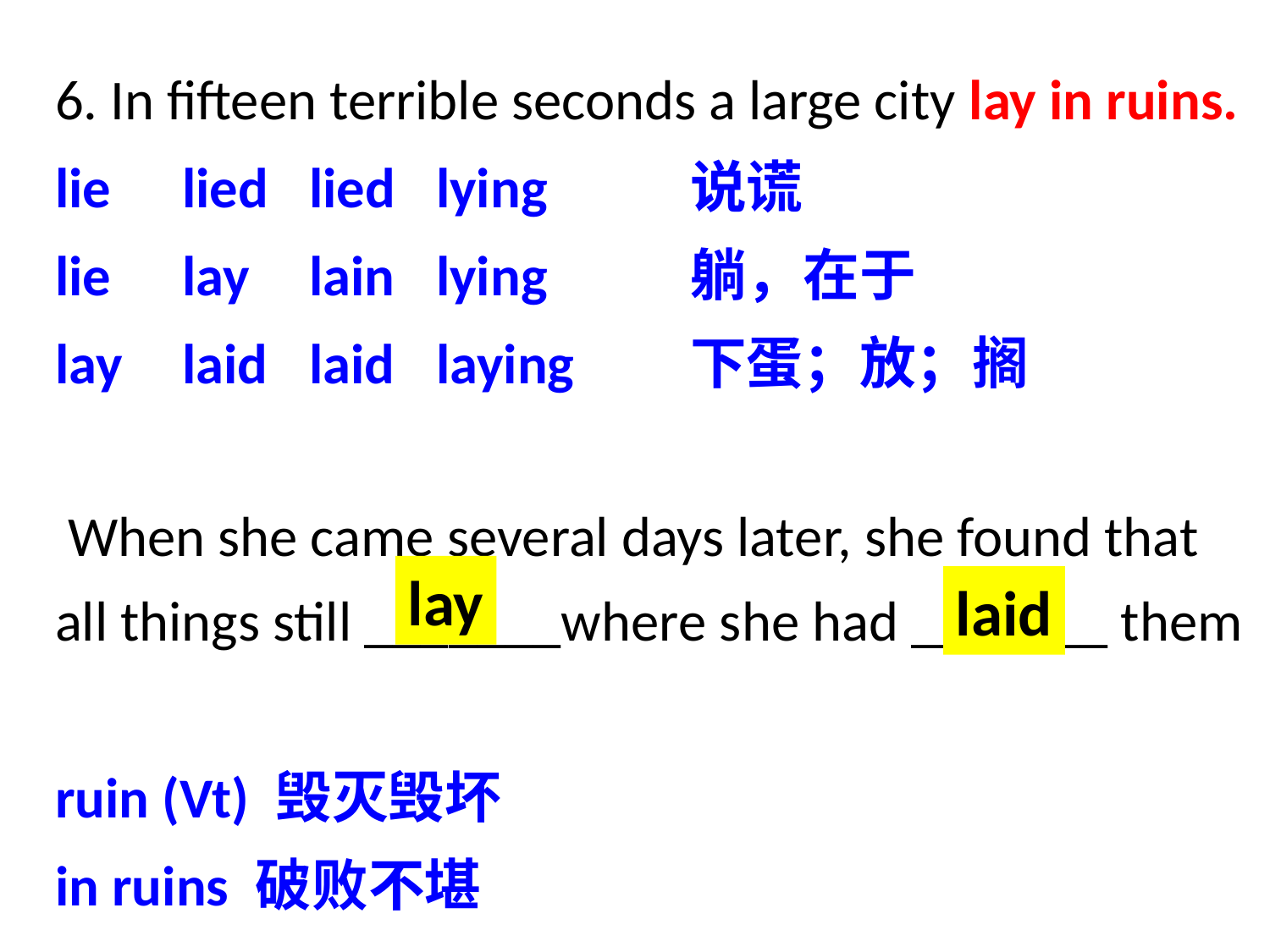

6. In fifteen terrible seconds a large city lay in ruins.
lie	lied 	lied 	lying  	说谎
lie 	lay 	lain 	lying 		躺，在于
lay 	laid 	laid 	laying 	下蛋；放；搁

 When she came several days later, she found that
all things still _______where she had _______ them

ruin (Vt) 毁灭毁坏
in ruins 破败不堪
lay
laid